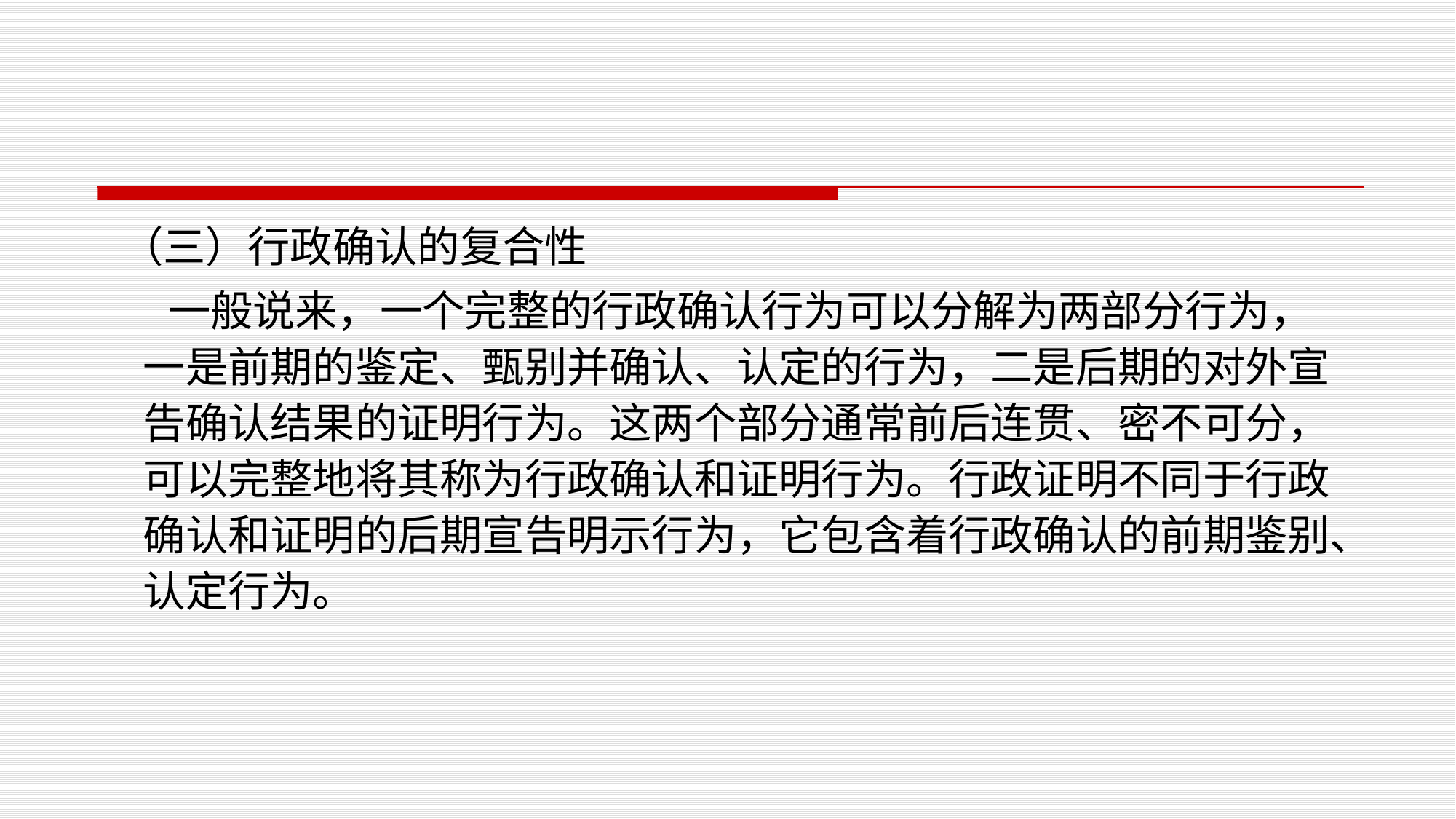

#

 （三）行政确认的复合性
      一般说来，一个完整的行政确认行为可以分解为两部分行为，一是前期的鉴定、甄别并确认、认定的行为，二是后期的对外宣告确认结果的证明行为。这两个部分通常前后连贯、密不可分，可以完整地将其称为行政确认和证明行为。行政证明不同于行政确认和证明的后期宣告明示行为，它包含着行政确认的前期鉴别、认定行为。